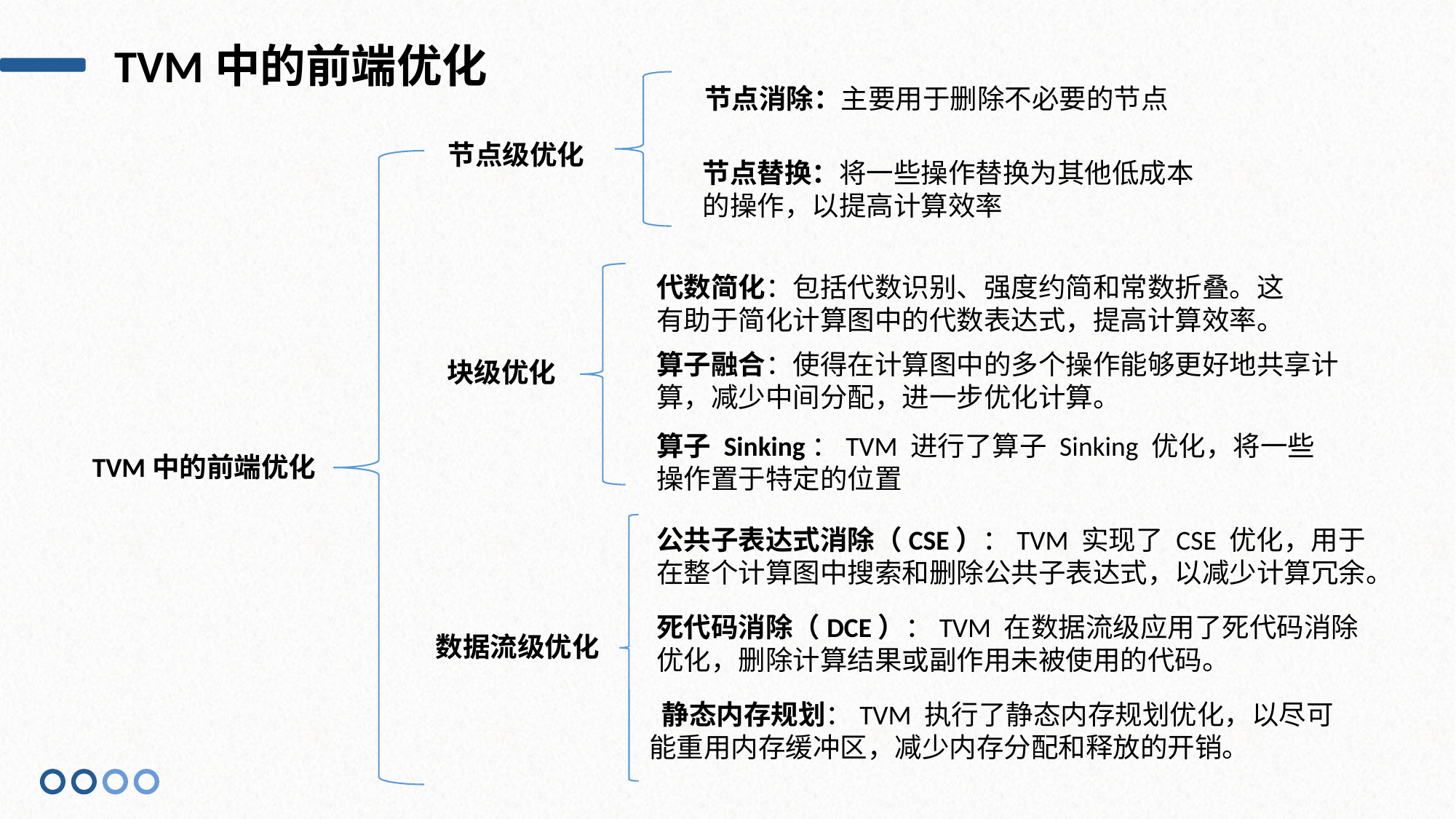

TVM中的前端优化

节点消除：主要用于删除不必要的节点
节点级优化

节点替换：将一些操作替换为其他低成本的操作，以提高计算效率

代数简化：包括代数识别、强度约简和常数折叠。这有助于简化计算图中的代数表达式，提高计算效率。
算子融合：使得在计算图中的多个操作能够更好地共享计算，减少中间分配，进一步优化计算。
块级优化
算子 Sinking：TVM 进行了算子 Sinking 优化，将一些操作置于特定的位置
TVM中的前端优化

公共子表达式消除（CSE）：TVM 实现了 CSE 优化，用于在整个计算图中搜索和删除公共子表达式，以减少计算冗余。
死代码消除（DCE）：TVM 在数据流级应用了死代码消除优化，删除计算结果或副作用未被使用的代码。
数据流级优化
 静态内存规划：TVM 执行了静态内存规划优化，以尽可能重用内存缓冲区，减少内存分配和释放的开销。